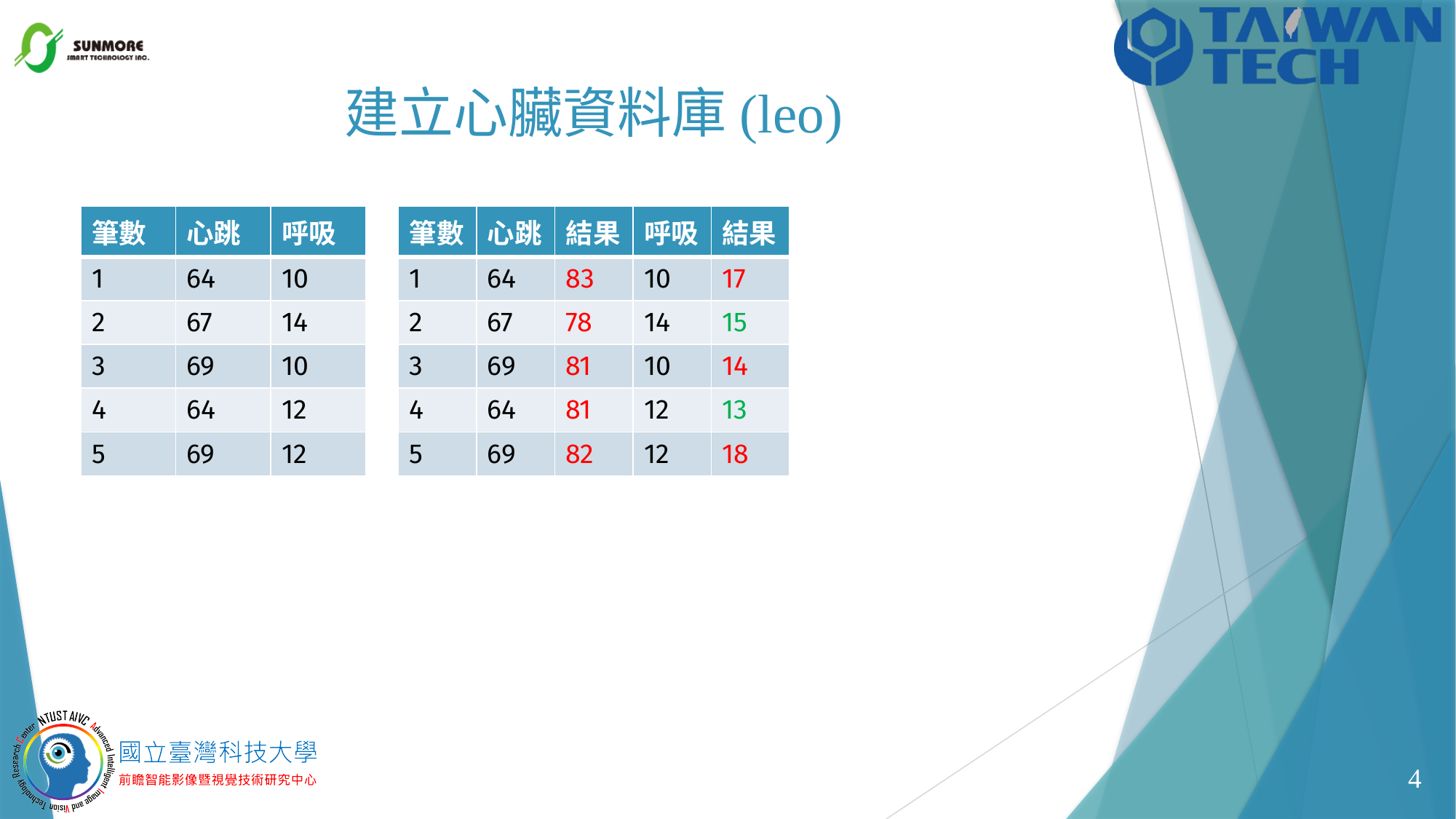

# 建立心臟資料庫(leo)
| 筆數 | 心跳 | 呼吸 |
| --- | --- | --- |
| 1 | 64 | 10 |
| 2 | 67 | 14 |
| 3 | 69 | 10 |
| 4 | 64 | 12 |
| 5 | 69 | 12 |
| 筆數 | 心跳 | 結果 | 呼吸 | 結果 |
| --- | --- | --- | --- | --- |
| 1 | 64 | 83 | 10 | 17 |
| 2 | 67 | 78 | 14 | 15 |
| 3 | 69 | 81 | 10 | 14 |
| 4 | 64 | 81 | 12 | 13 |
| 5 | 69 | 82 | 12 | 18 |
4